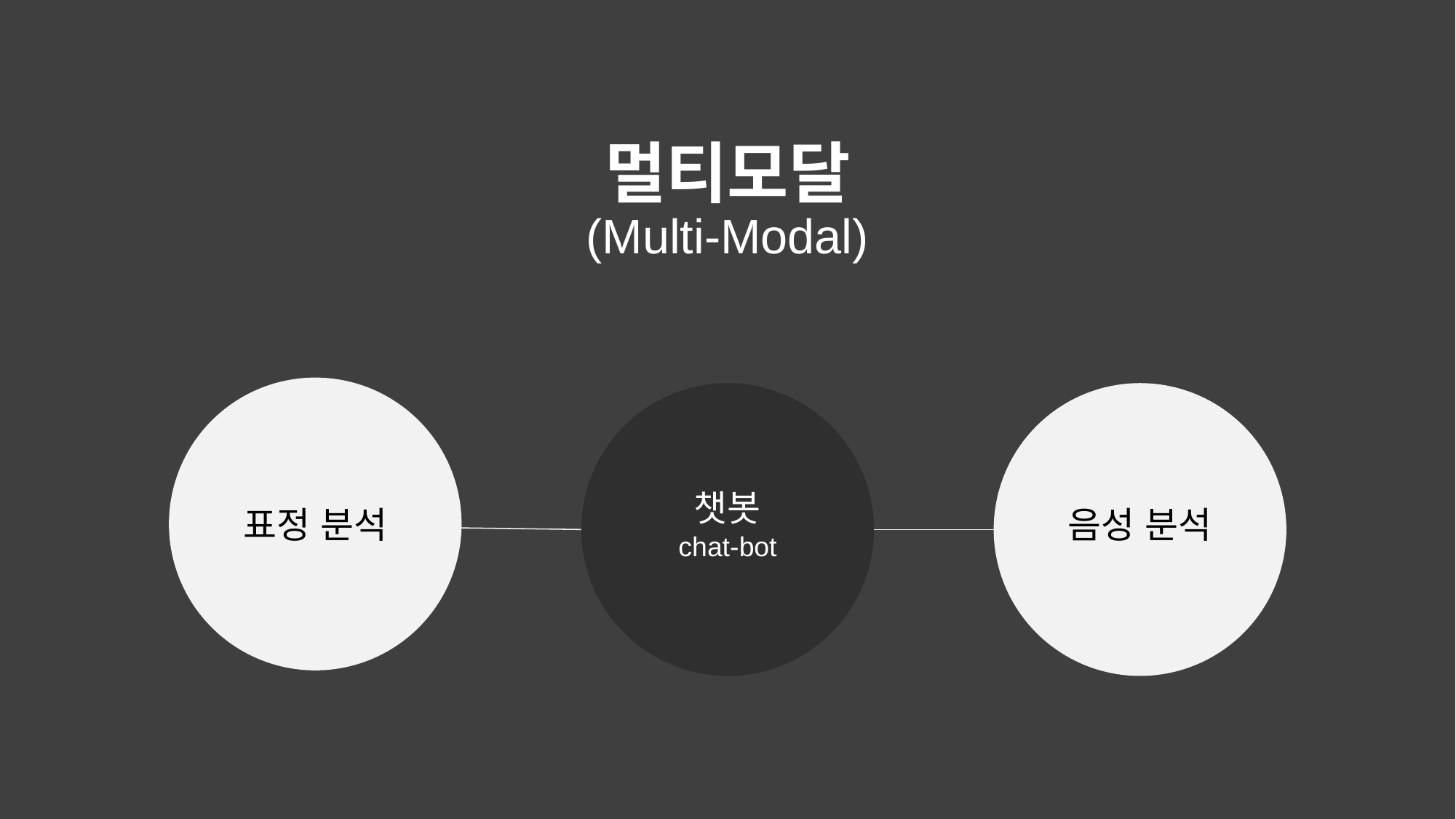

# 멀티모달 (Multi-Modal)

챗봇
chat-bot
표정 분석
음성 분석